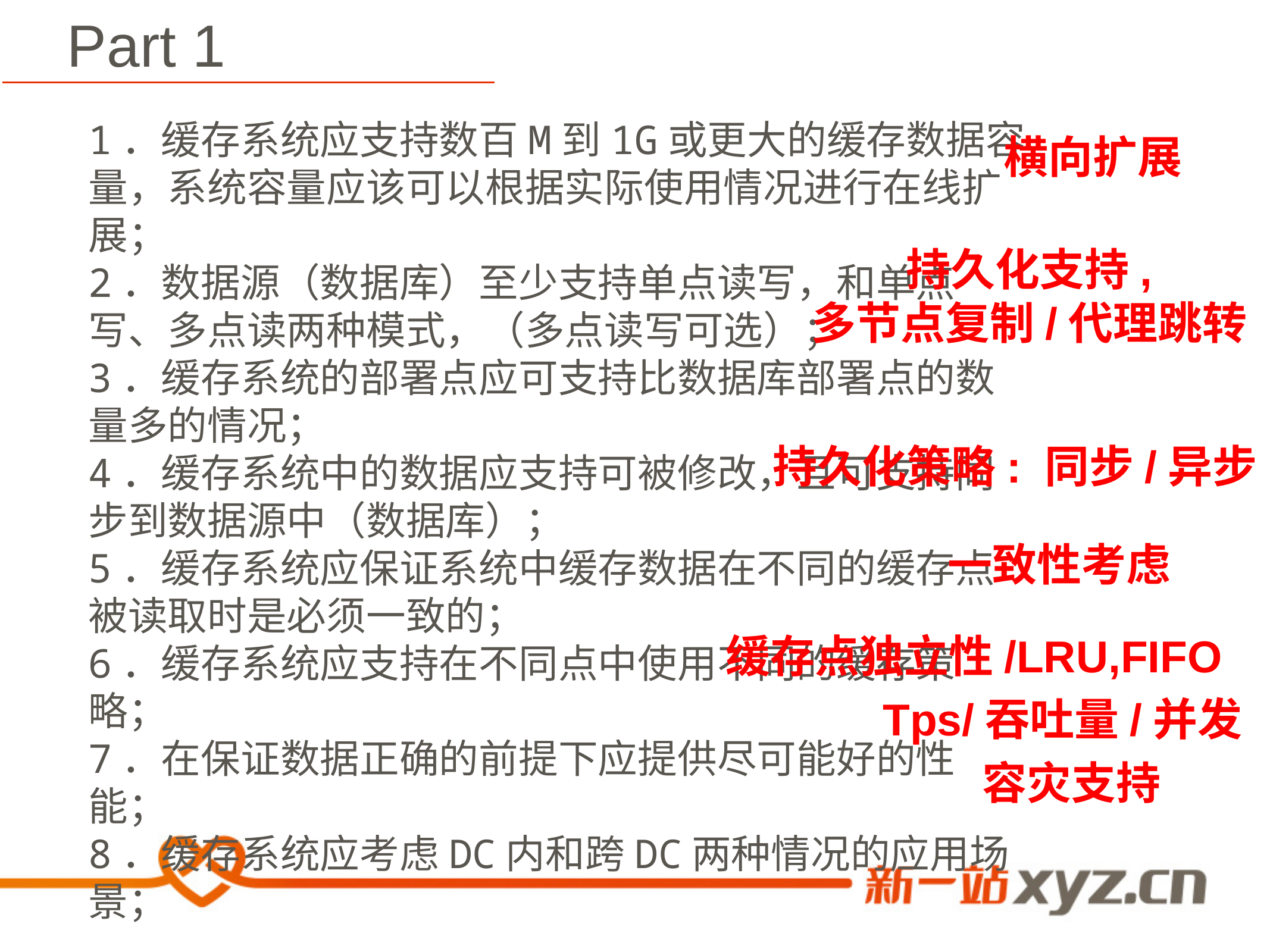

Part 1

1．缓存系统应支持数百M到1G或更大的缓存数据容量，系统容量应该可以根据实际使用情况进行在线扩展；
2．数据源（数据库）至少支持单点读写，和单点写、多点读两种模式，（多点读写可选）；
3．缓存系统的部署点应可支持比数据库部署点的数量多的情况；
4．缓存系统中的数据应支持可被修改，且可支持同步到数据源中（数据库）；
5．缓存系统应保证系统中缓存数据在不同的缓存点被读取时是必须一致的；
6．缓存系统应支持在不同点中使用不同的缓存策略；
7．在保证数据正确的前提下应提供尽可能好的性能；
8．缓存系统应考虑DC内和跨DC两种情况的应用场景；
横向扩展
持久化支持,
多节点复制/代理跳转
持久化策略: 同步/异步

一致性考虑
缓存点独立性/LRU,FIFO
Tps/吞吐量/并发
容灾支持